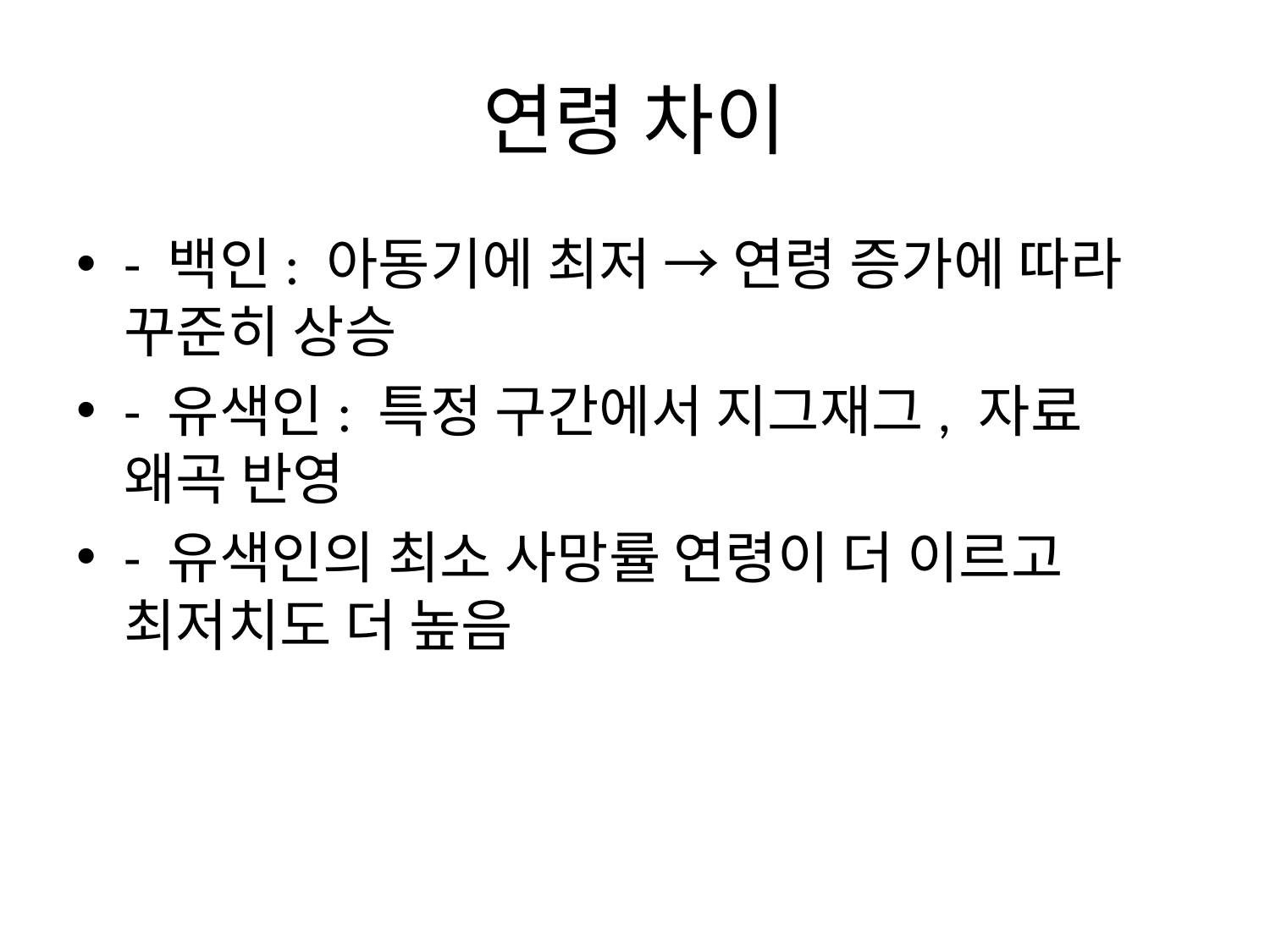

# 연령 차이
- 백인: 아동기에 최저 → 연령 증가에 따라 꾸준히 상승
- 유색인: 특정 구간에서 지그재그, 자료 왜곡 반영
- 유색인의 최소 사망률 연령이 더 이르고 최저치도 더 높음